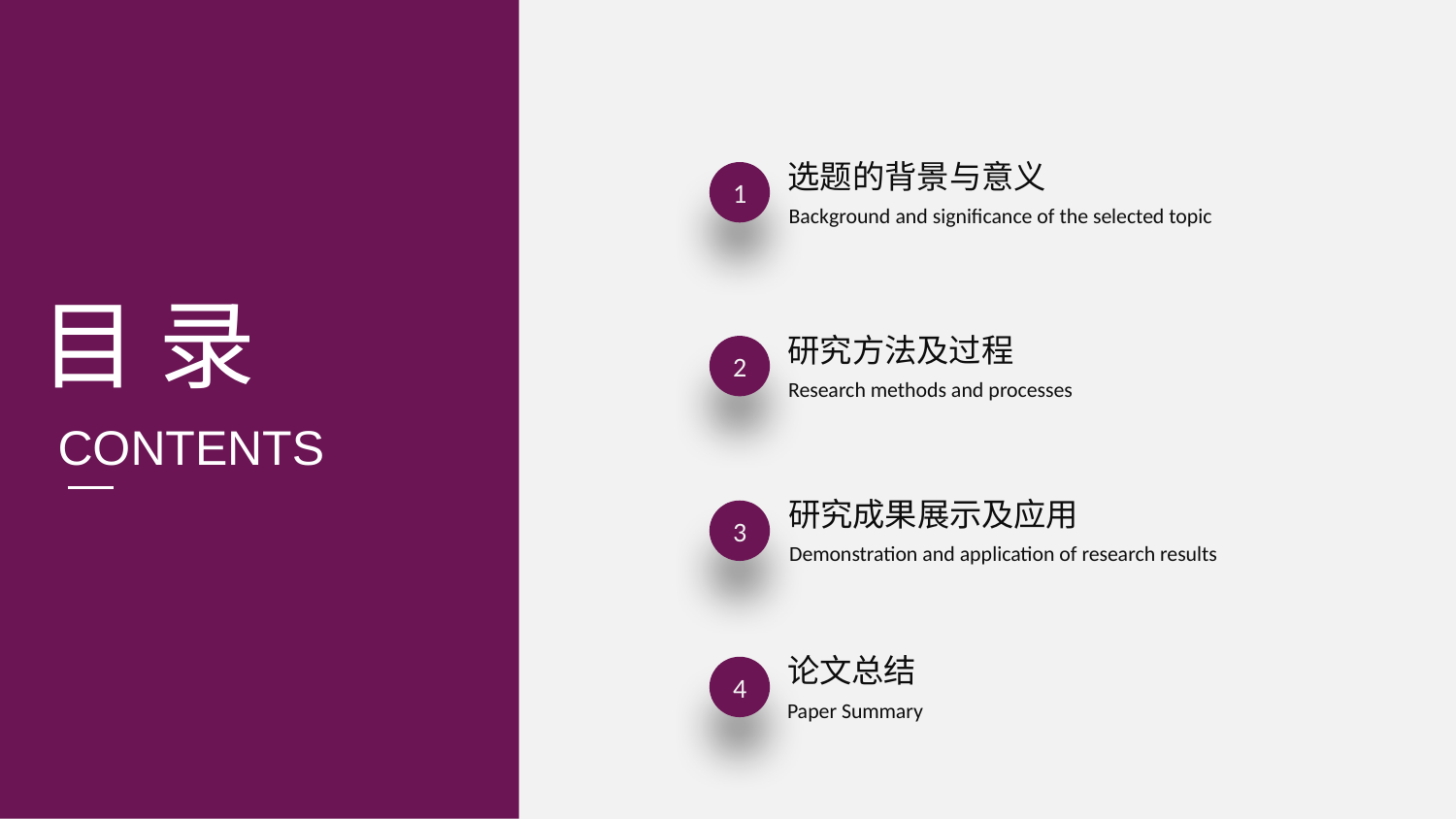

选题的背景与意义
Background and significance of the selected topic
1
目 录
研究方法及过程
Research methods and processes
2
CONTENTS
研究成果展示及应用
Demonstration and application of research results
3
论文总结
Paper Summary
4